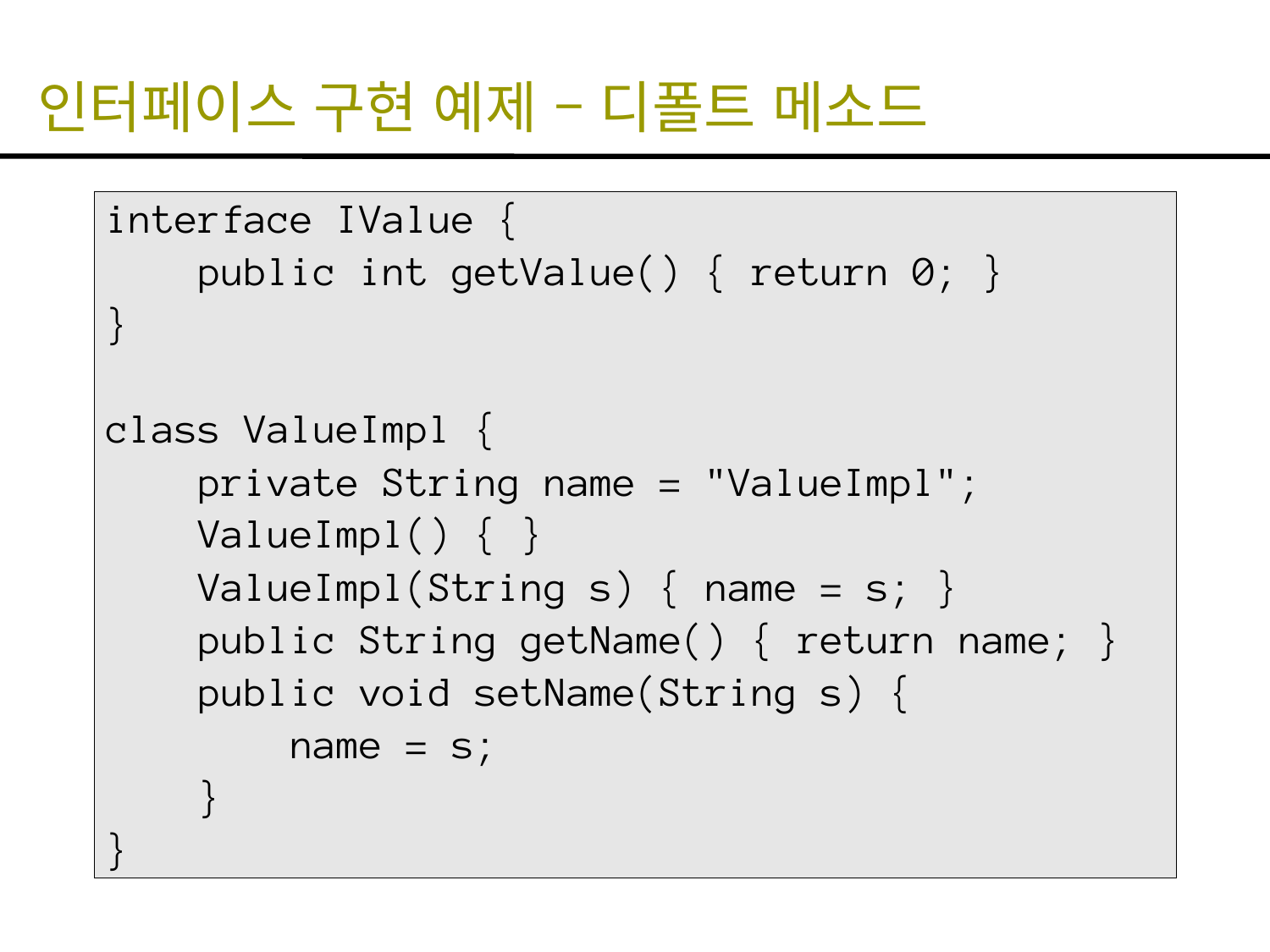

# 인터페이스 구현 예제 – 디폴트 메소드

interface IValue {
    public int getValue() { return 0; }
}

class ValueImpl {
    private String name = "ValueImpl";
    ValueImpl() { }
    ValueImpl(String s) { name = s; }
    public String getName() { return name; }
    public void setName(String s) {
        name = s;
    }
}